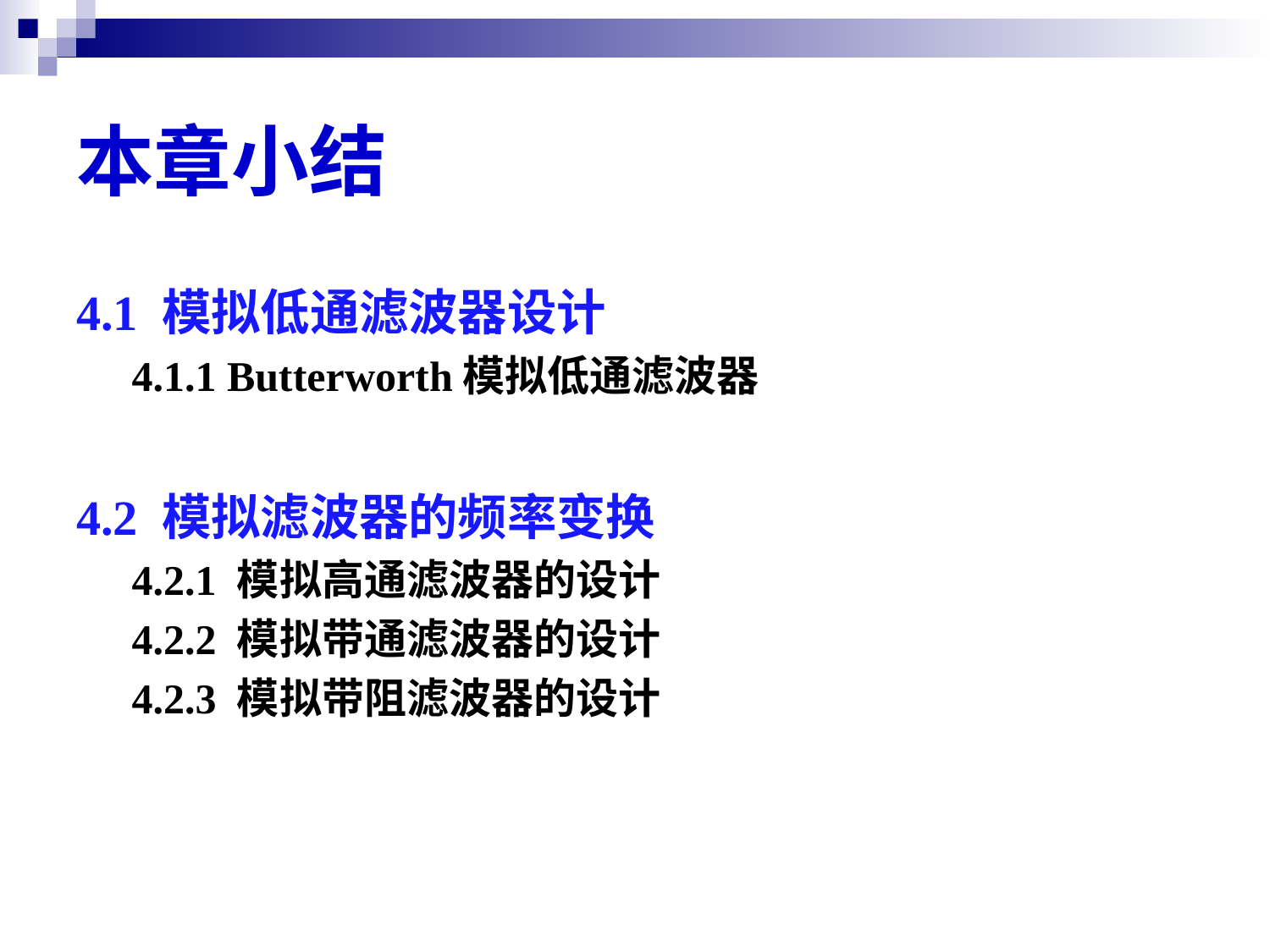

# 本章小结
4.1 模拟低通滤波器设计
4.1.1 Butterworth模拟低通滤波器

4.2 模拟滤波器的频率变换
4.2.1 模拟高通滤波器的设计
4.2.2 模拟带通滤波器的设计
4.2.3 模拟带阻滤波器的设计